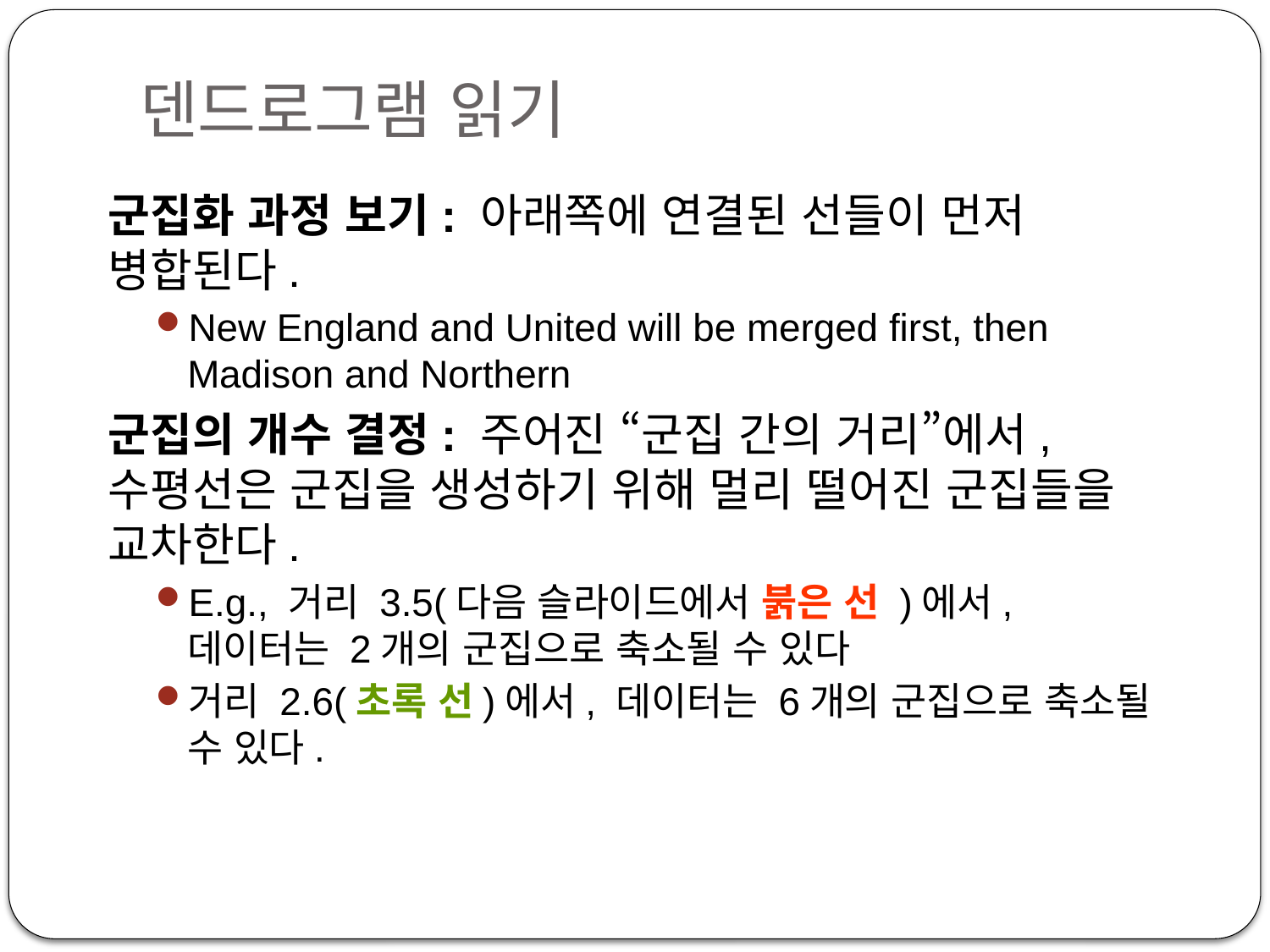

# 덴드로그램 읽기
군집화 과정 보기: 아래쪽에 연결된 선들이 먼저 병합된다.
New England and United will be merged first, then Madison and Northern
군집의 개수 결정: 주어진 “군집 간의 거리”에서, 수평선은 군집을 생성하기 위해 멀리 떨어진 군집들을 교차한다.
E.g., 거리 3.5(다음 슬라이드에서 붉은 선 )에서, 데이터는 2개의 군집으로 축소될 수 있다
거리 2.6(초록 선)에서, 데이터는 6개의 군집으로 축소될 수 있다.